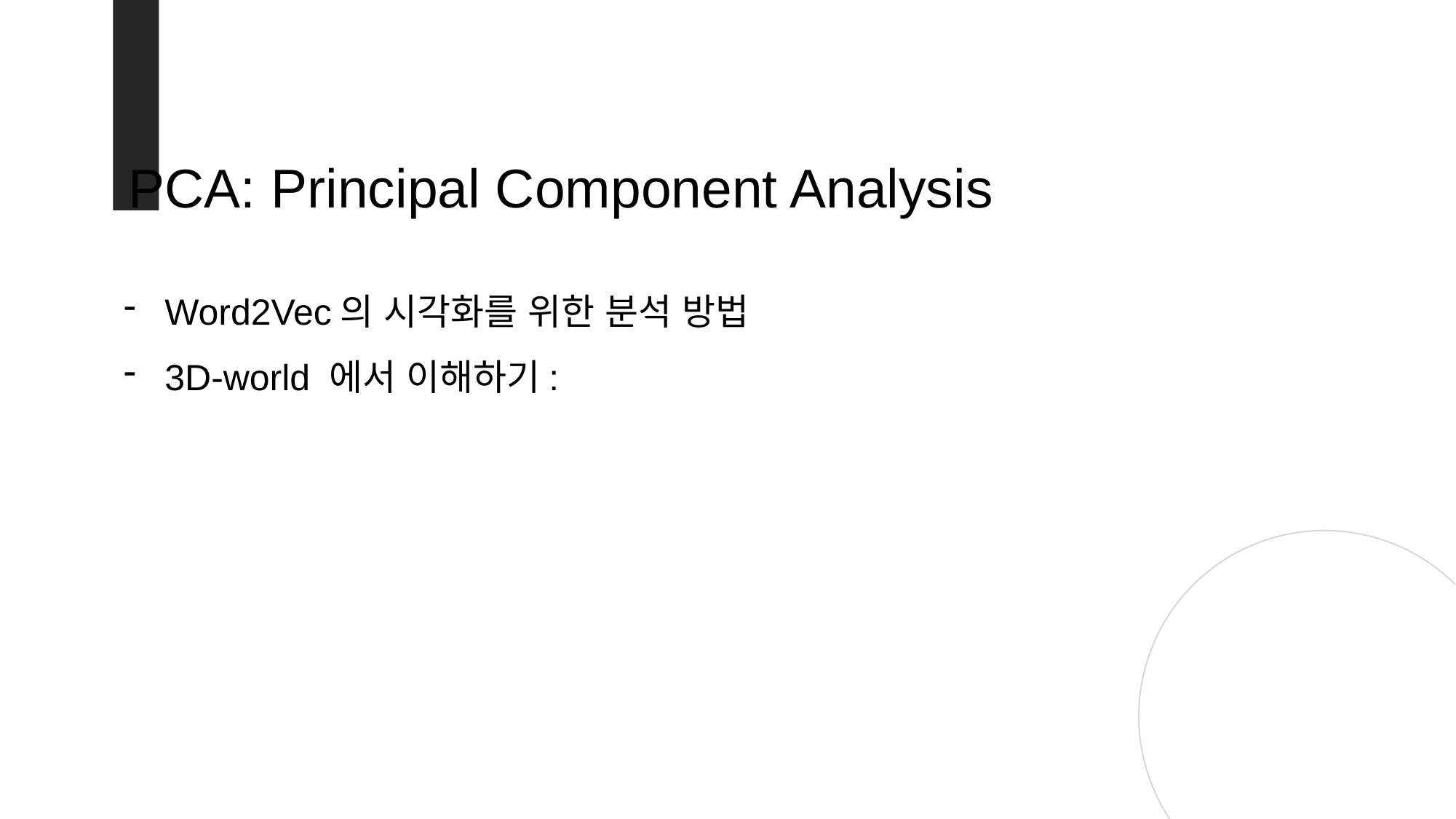

PCA: Principal Component Analysis
Word2Vec의 시각화를 위한 분석 방법
3D-world 에서 이해하기: